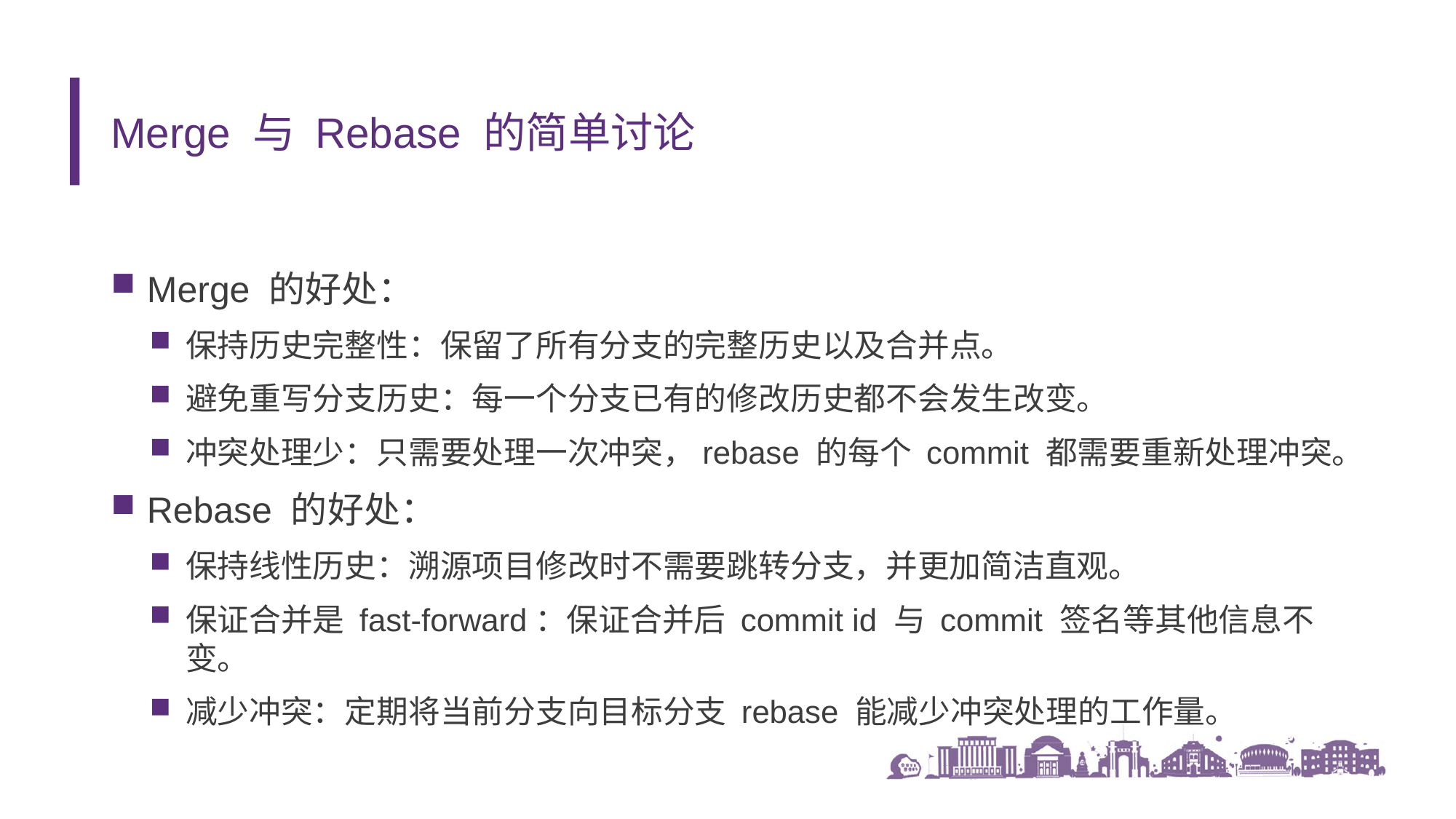

# Merge 与 Rebase 的简单讨论
Merge 的好处：
保持历史完整性：保留了所有分支的完整历史以及合并点。
避免重写分支历史：每一个分支已有的修改历史都不会发生改变。
冲突处理少：只需要处理一次冲突，rebase 的每个 commit 都需要重新处理冲突。
Rebase 的好处：
保持线性历史：溯源项目修改时不需要跳转分支，并更加简洁直观。
保证合并是 fast-forward：保证合并后 commit id 与 commit 签名等其他信息不变。
减少冲突：定期将当前分支向目标分支 rebase 能减少冲突处理的工作量。